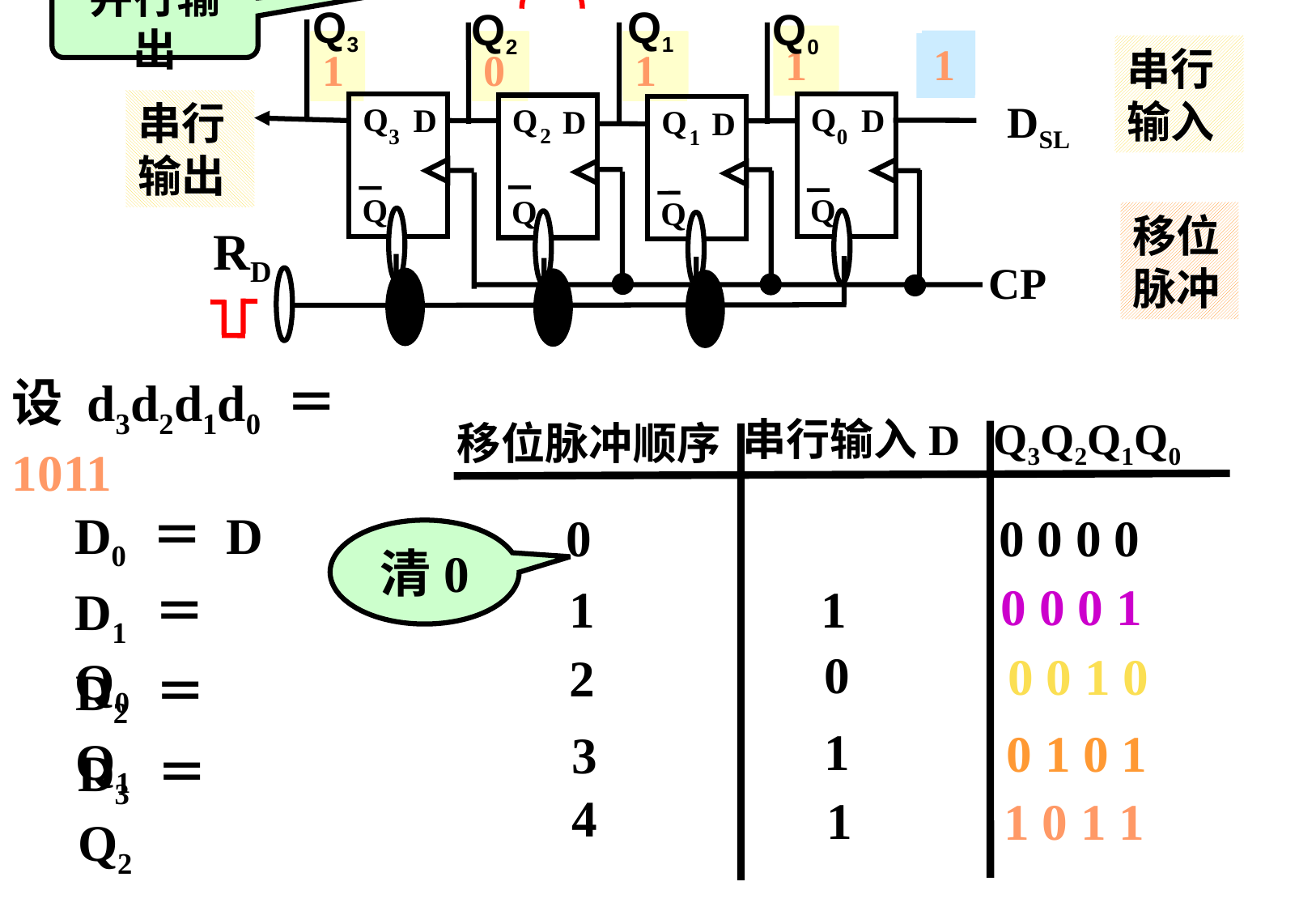

并行输出
Q3
Q1
Q0
Q2

DSL
Q
Q
D
D

Q

D

Q
D

2
0
3
1

Q
Q
Q
Q

CP

RD
0
0
0
1
0
0
0
0
1
0
0
0
1
0
1
0
1
1
1
0
1
0
1
1
串行输入
串行输出
移位脉冲

设 d3d2d1d0 ＝ 1011
Q3Q2Q1Q0
串行输入D
移位脉冲顺序

D0 ＝ D
0
0 0 0 0
清0
0 0 0 1
1
1
D1  ＝ Q0
0
0 0 1 0
2
D2  ＝ Q1
1
0 1 0 1
3
D3  ＝ Q2
4
1
1 0 1 1